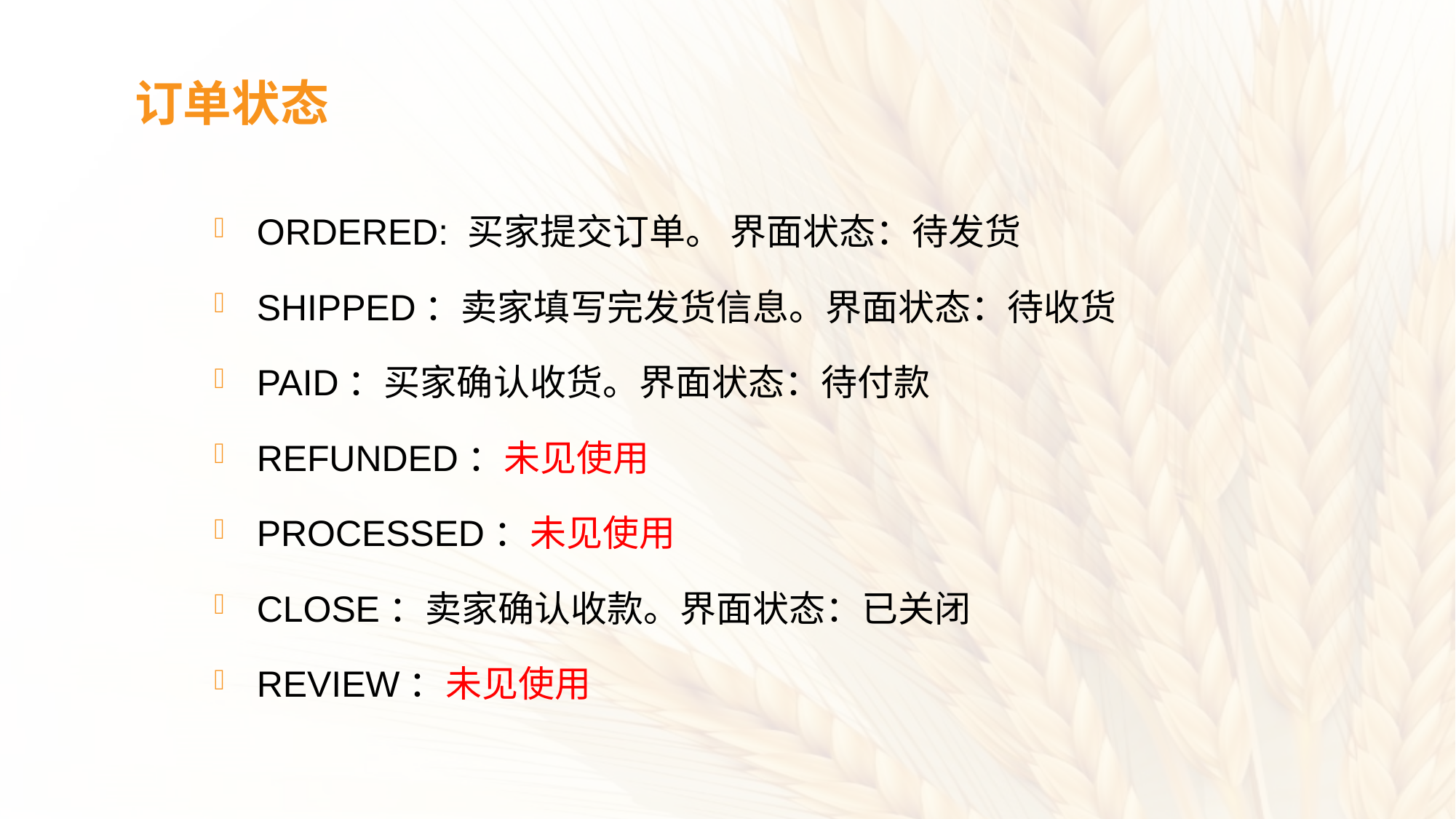

# 订单状态
ORDERED: 买家提交订单。 界面状态：待发货
SHIPPED：卖家填写完发货信息。界面状态：待收货
PAID：买家确认收货。界面状态：待付款
REFUNDED：未见使用
PROCESSED：未见使用
CLOSE：卖家确认收款。界面状态：已关闭
REVIEW：未见使用